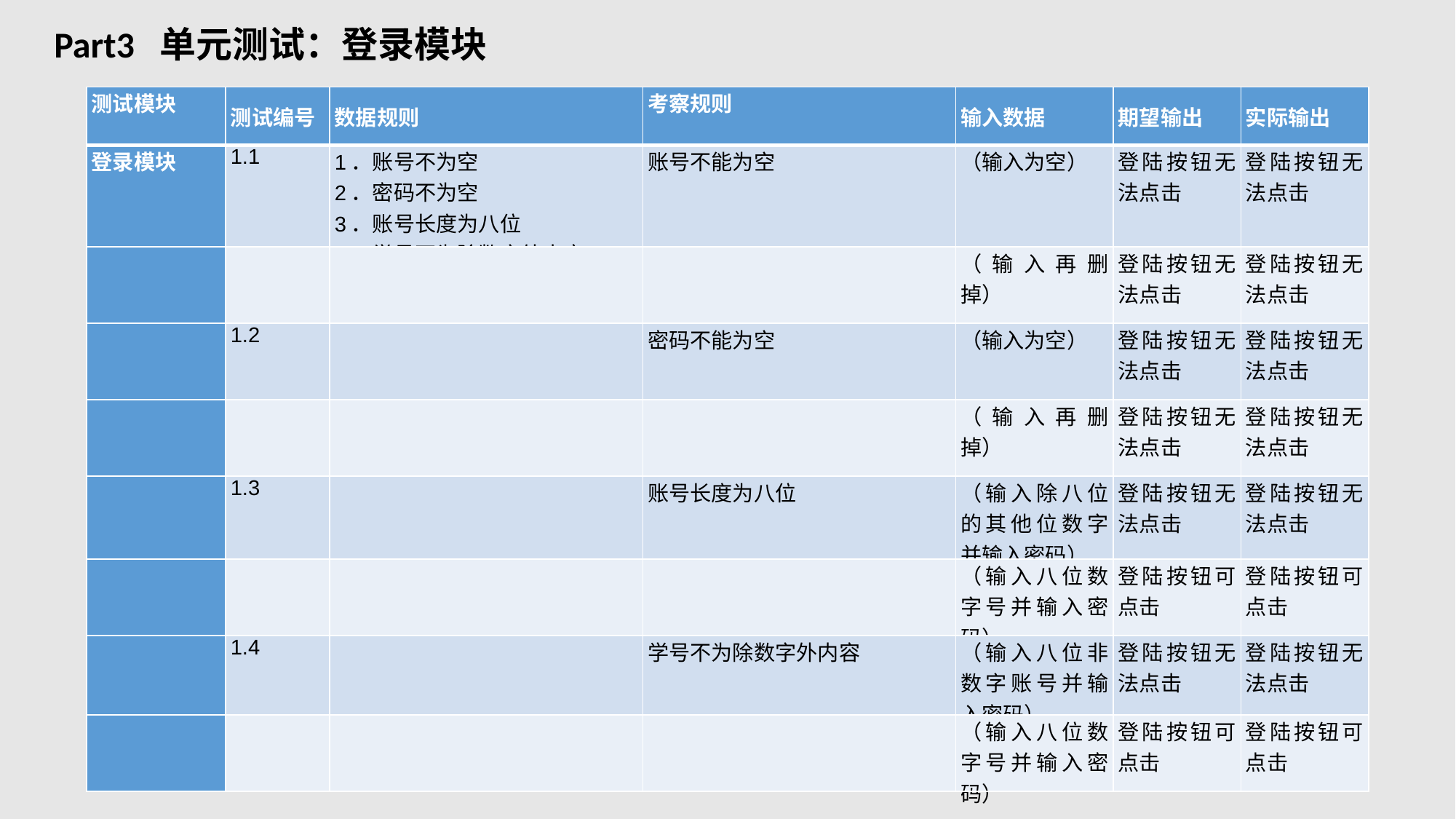

Part3  单元测试：登录模块
| 测试模块 | 测试编号 | 数据规则 | 考察规则 | 输入数据 | 期望输出 | 实际输出 |
| --- | --- | --- | --- | --- | --- | --- |
| 登录模块 | 1.1 | 1．账号不为空 2．密码不为空 3．账号长度为八位 4．学号不为除数字外内容 | 账号不能为空 | （输入为空） | 登陆按钮无法点击 | 登陆按钮无法点击 |
|  |  |  |  | （输入再删掉） | 登陆按钮无法点击 | 登陆按钮无法点击 |
|  | 1.2 |  | 密码不能为空 | （输入为空） | 登陆按钮无法点击 | 登陆按钮无法点击 |
|  |  |  |  | （输入再删掉） | 登陆按钮无法点击 | 登陆按钮无法点击 |
|  | 1.3 |  | 账号长度为八位 | （输入除八位的其他位数字并输入密码） | 登陆按钮无法点击 | 登陆按钮无法点击 |
|  |  |  |  | （输入八位数字号并输入密码） | 登陆按钮可点击 | 登陆按钮可点击 |
|  | 1.4 |  | 学号不为除数字外内容 | （输入八位非数字账号并输入密码） | 登陆按钮无法点击 | 登陆按钮无法点击 |
|  |  |  |  | （输入八位数字号并输入密码） | 登陆按钮可点击 | 登陆按钮可点击 |